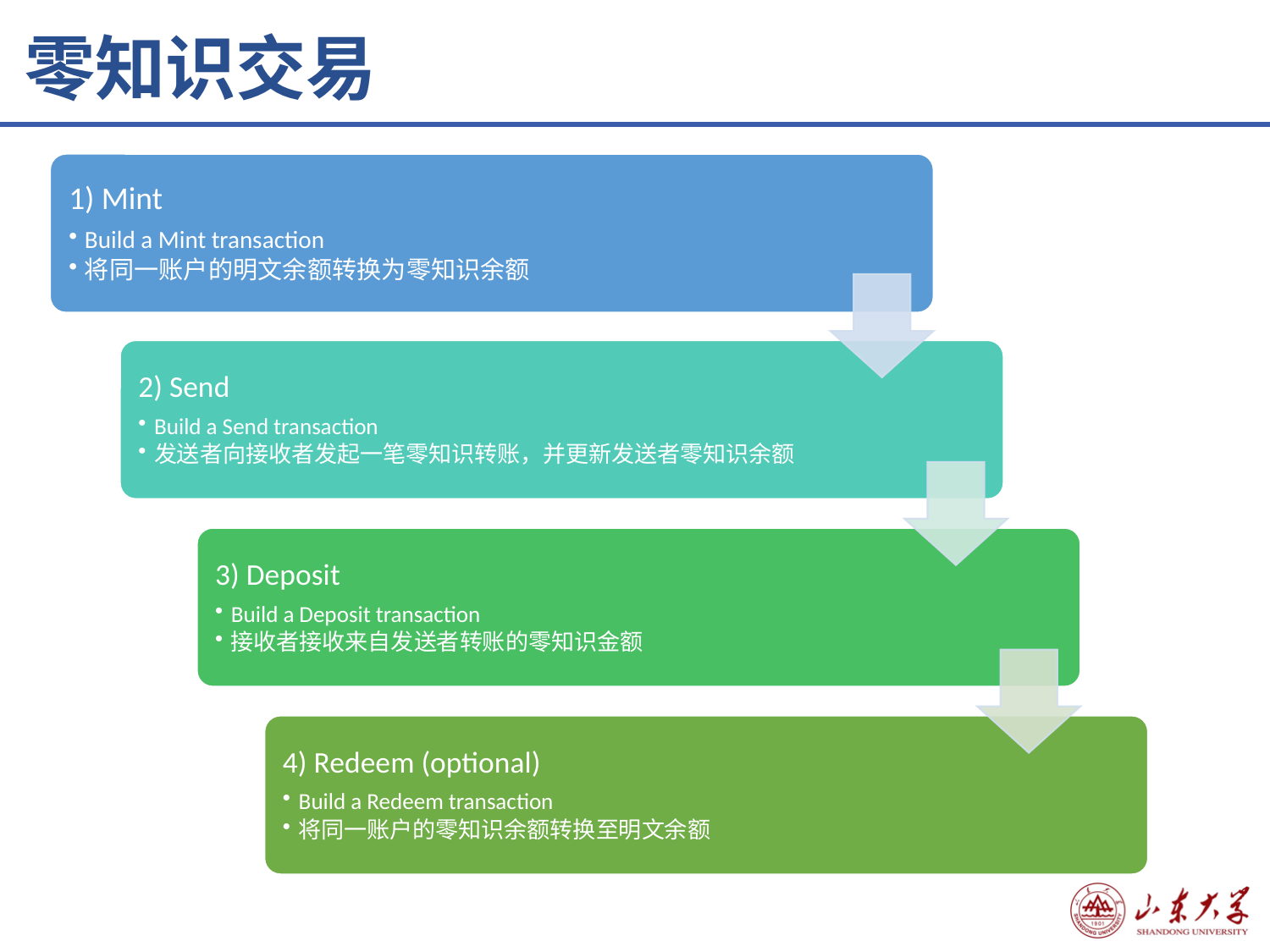

零知识交易
1) Mint
Build a Mint transaction
将同一账户的明文余额转换为零知识余额
2) Send
Build a Send transaction
发送者向接收者发起一笔零知识转账，并更新发送者零知识余额
3) Deposit
Build a Deposit transaction
接收者接收来自发送者转账的零知识金额
4) Redeem (optional)
Build a Redeem transaction
将同一账户的零知识余额转换至明文余额